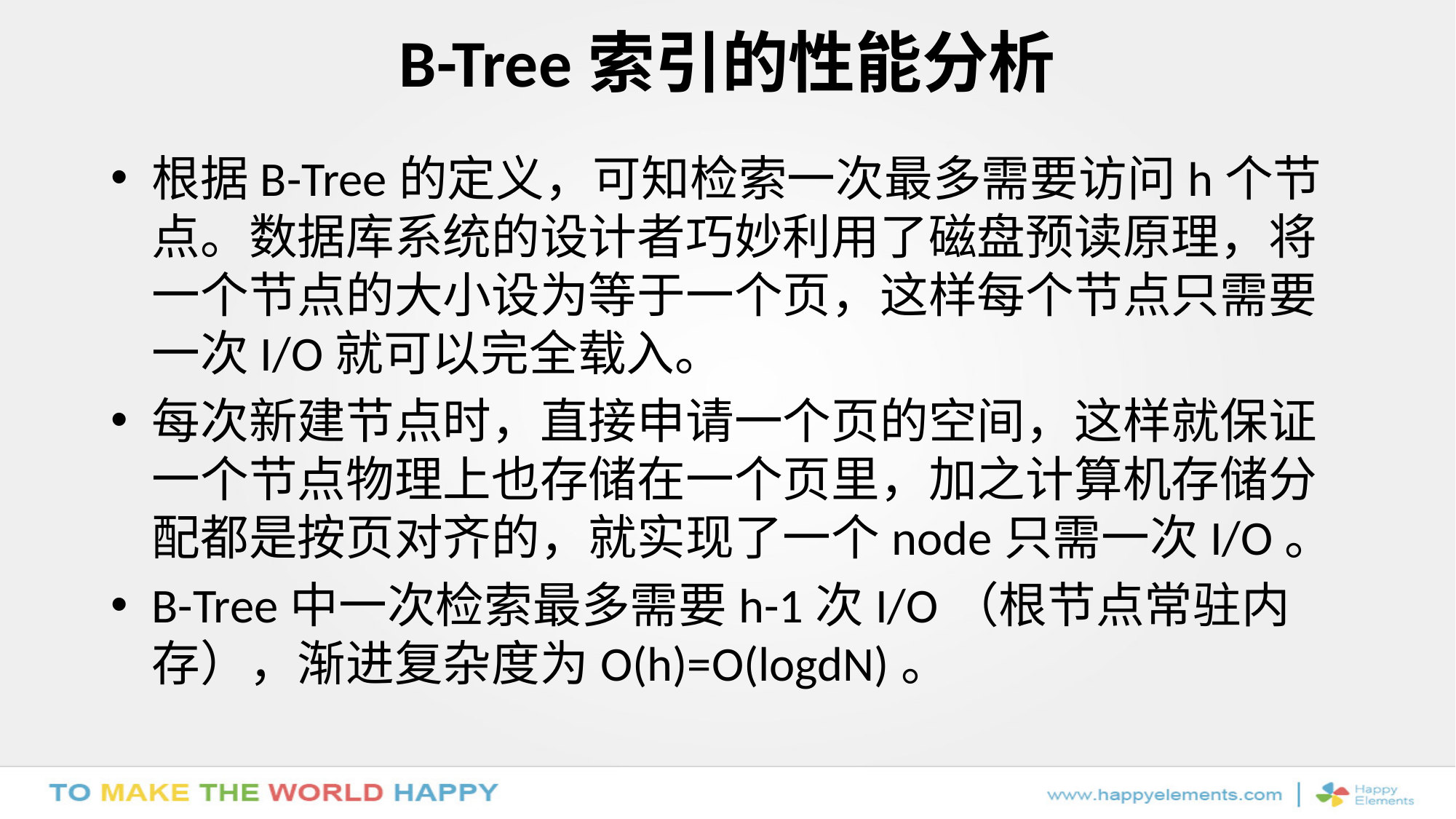

# B-Tree索引的性能分析
根据B-Tree的定义，可知检索一次最多需要访问h个节点。数据库系统的设计者巧妙利用了磁盘预读原理，将一个节点的大小设为等于一个页，这样每个节点只需要一次I/O就可以完全载入。
每次新建节点时，直接申请一个页的空间，这样就保证一个节点物理上也存储在一个页里，加之计算机存储分配都是按页对齐的，就实现了一个node只需一次I/O。
B-Tree中一次检索最多需要h-1次I/O（根节点常驻内存），渐进复杂度为O(h)=O(logdN)。